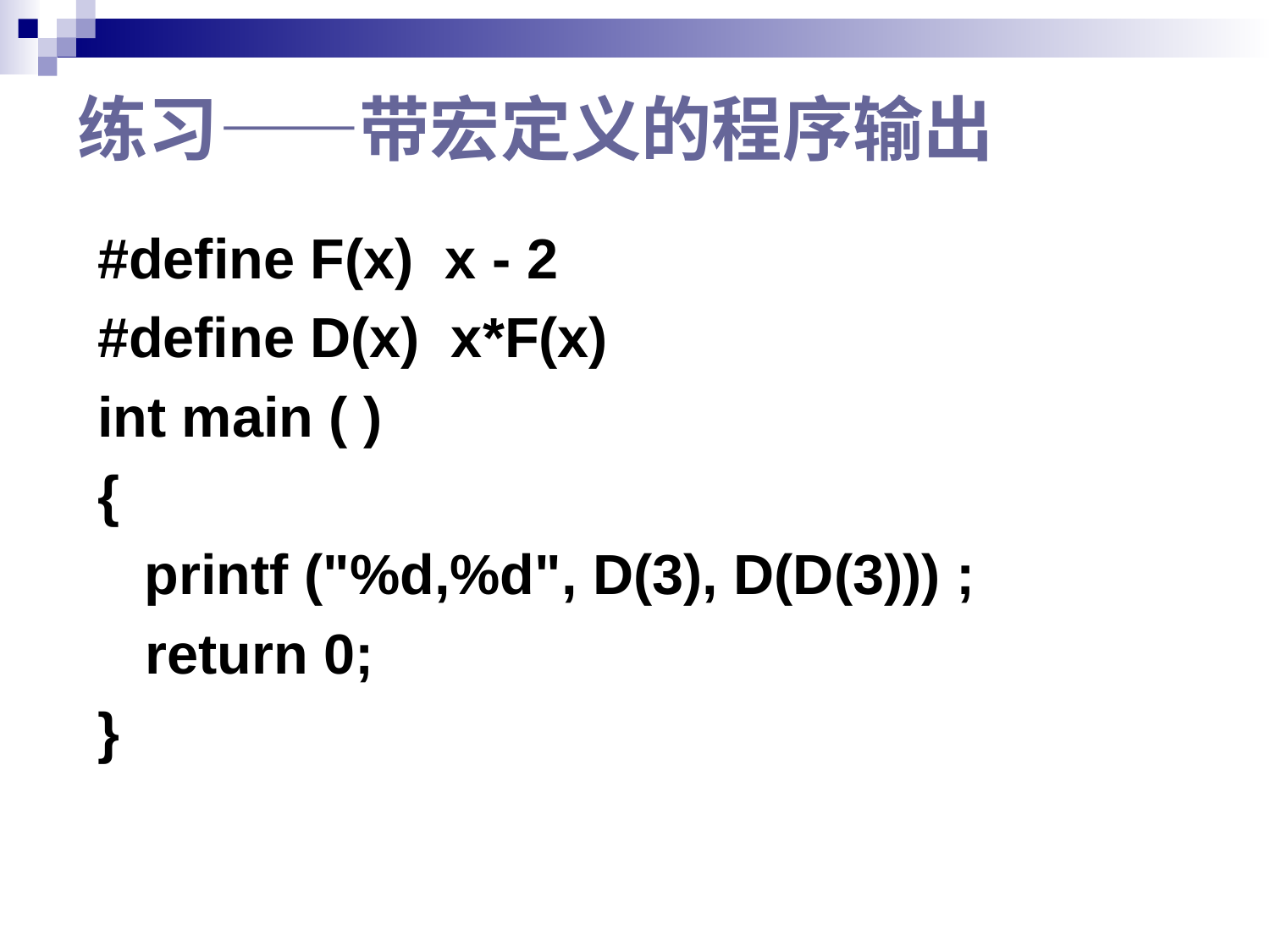

# 练习——带宏定义的程序输出
#define F(x)  x - 2
#define D(x)  x*F(x)
int main ( )
{
   printf ("%d,%d", D(3), D(D(3))) ;
	return 0;
}